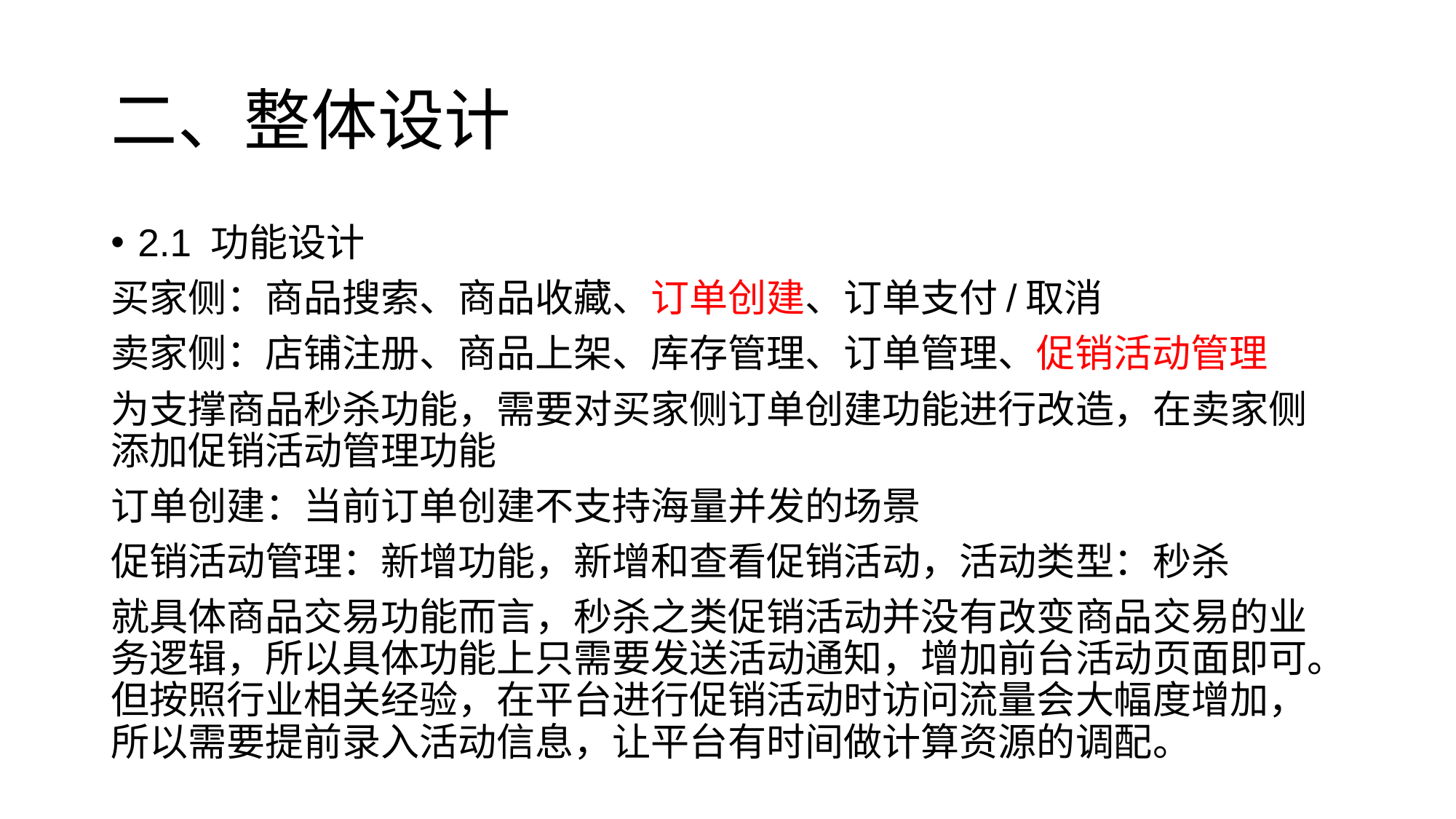

# 二、整体设计
2.1 功能设计
买家侧：商品搜索、商品收藏、订单创建、订单支付/取消
卖家侧：店铺注册、商品上架、库存管理、订单管理、促销活动管理
为支撑商品秒杀功能，需要对买家侧订单创建功能进行改造，在卖家侧添加促销活动管理功能
订单创建：当前订单创建不支持海量并发的场景
促销活动管理：新增功能，新增和查看促销活动，活动类型：秒杀
就具体商品交易功能而言，秒杀之类促销活动并没有改变商品交易的业务逻辑，所以具体功能上只需要发送活动通知，增加前台活动页面即可。但按照行业相关经验，在平台进行促销活动时访问流量会大幅度增加，所以需要提前录入活动信息，让平台有时间做计算资源的调配。